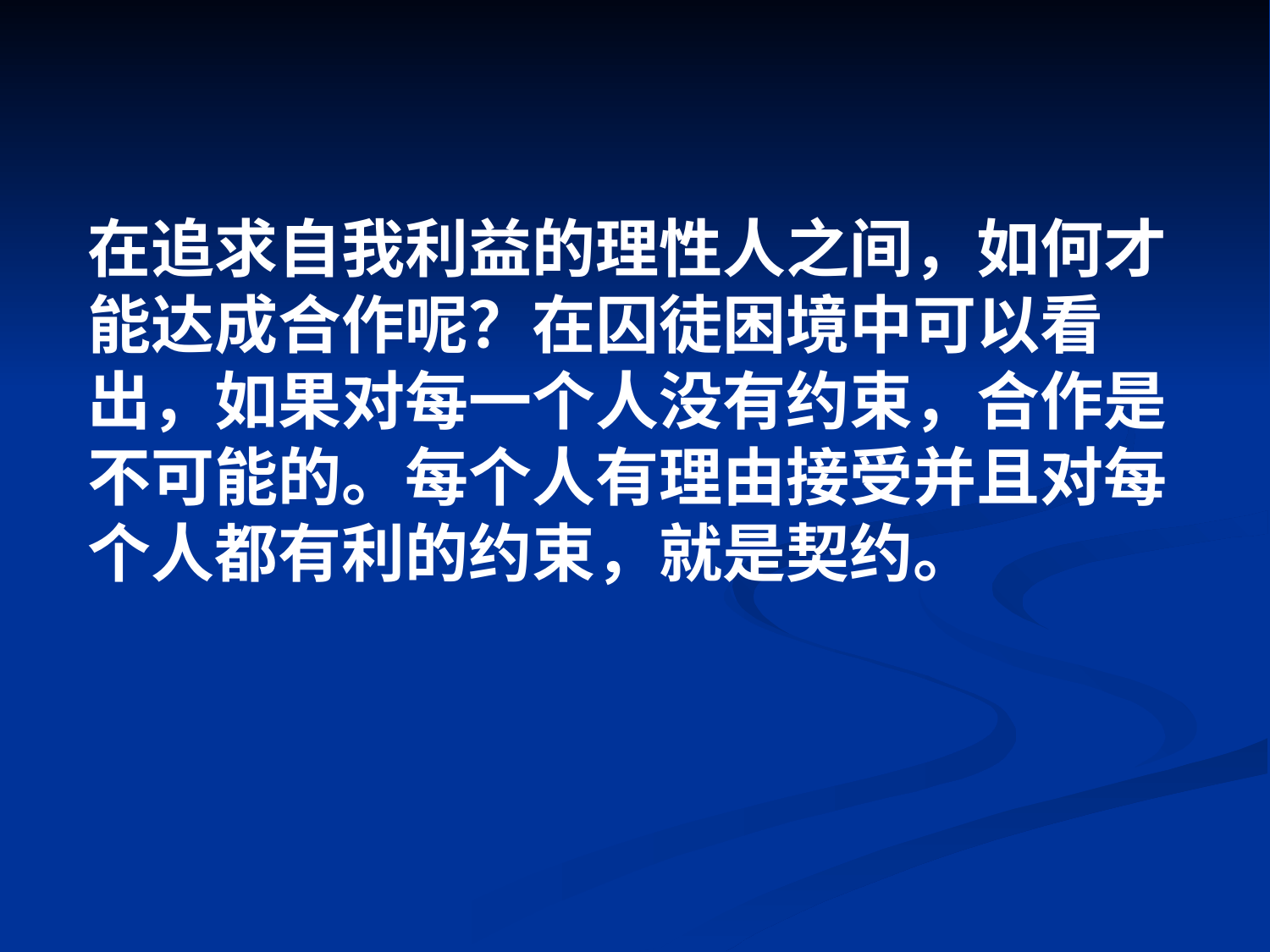

在追求自我利益的理性人之间，如何才能达成合作呢？在囚徒困境中可以看出，如果对每一个人没有约束，合作是不可能的。每个人有理由接受并且对每个人都有利的约束，就是契约。